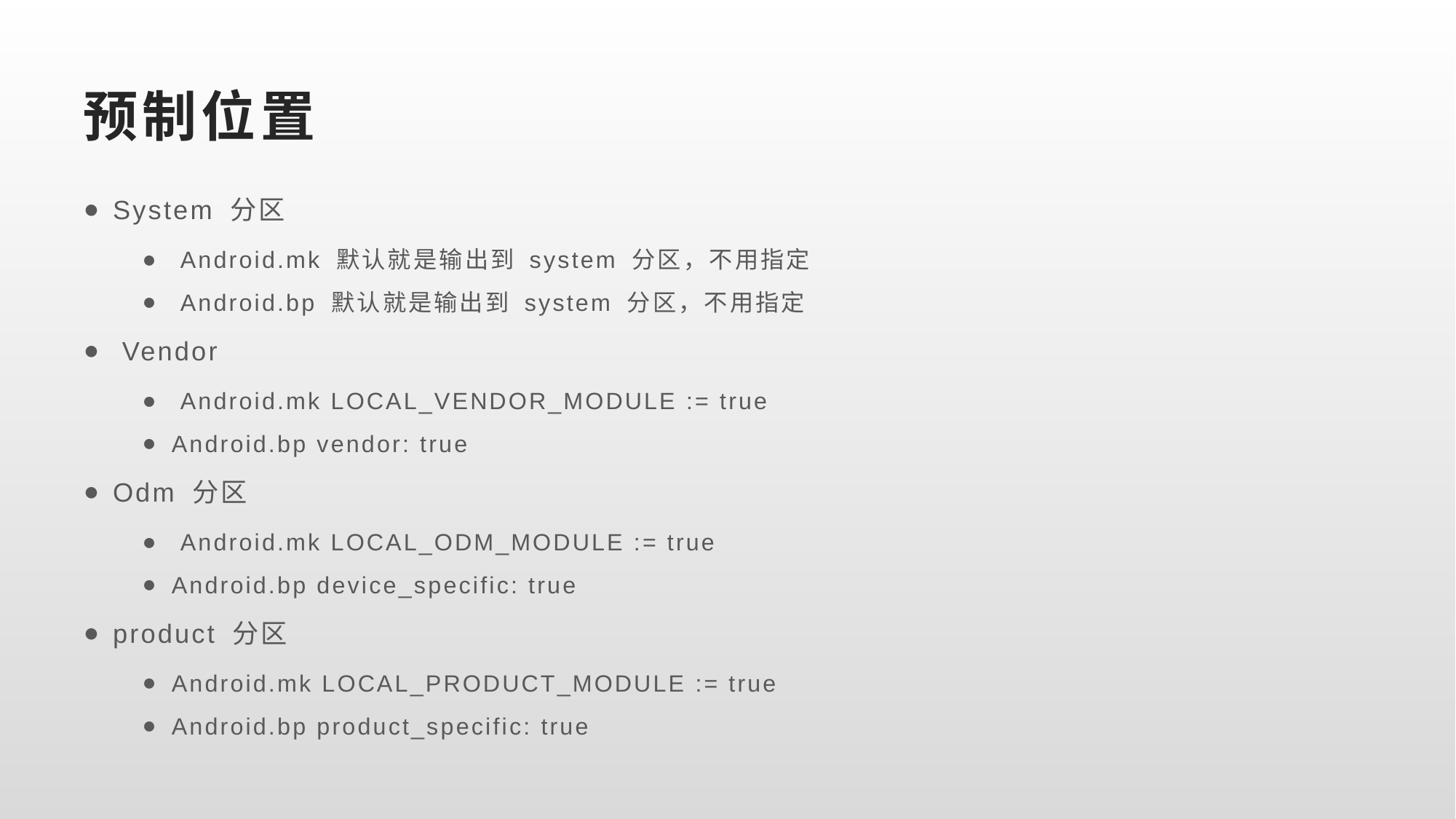

# 预制位置
System 分区
 Android.mk 默认就是输出到 system 分区，不用指定
 Android.bp 默认就是输出到 system 分区，不用指定
 Vendor
 Android.mk LOCAL_VENDOR_MODULE := true
Android.bp vendor: true
Odm 分区
 Android.mk LOCAL_ODM_MODULE := true
Android.bp device_specific: true
product 分区
Android.mk LOCAL_PRODUCT_MODULE := true
Android.bp product_specific: true